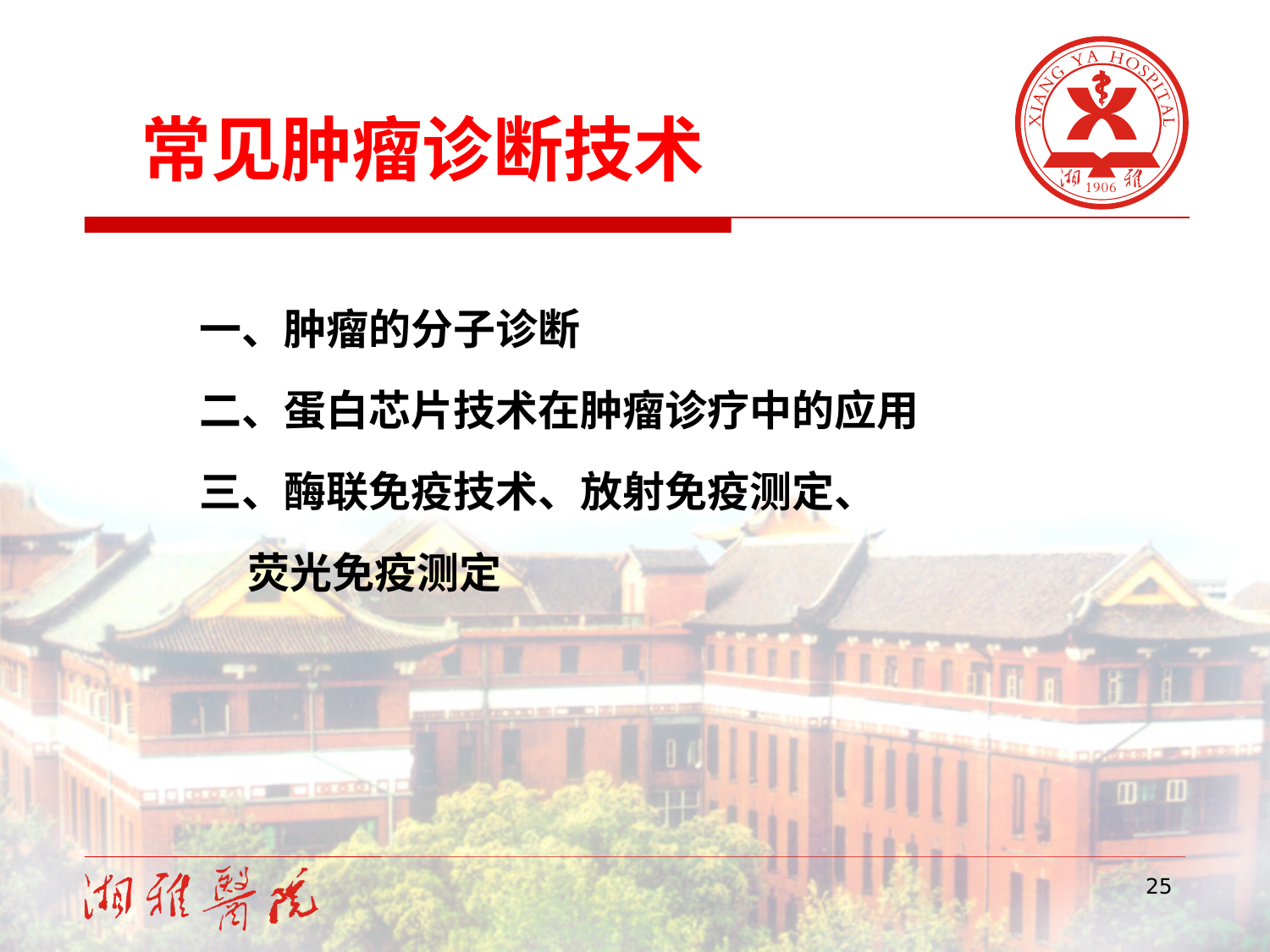

常见肿瘤诊断技术
一、肿瘤的分子诊断
二、蛋白芯片技术在肿瘤诊疗中的应用
三、酶联免疫技术、放射免疫测定、
    荧光免疫测定

25